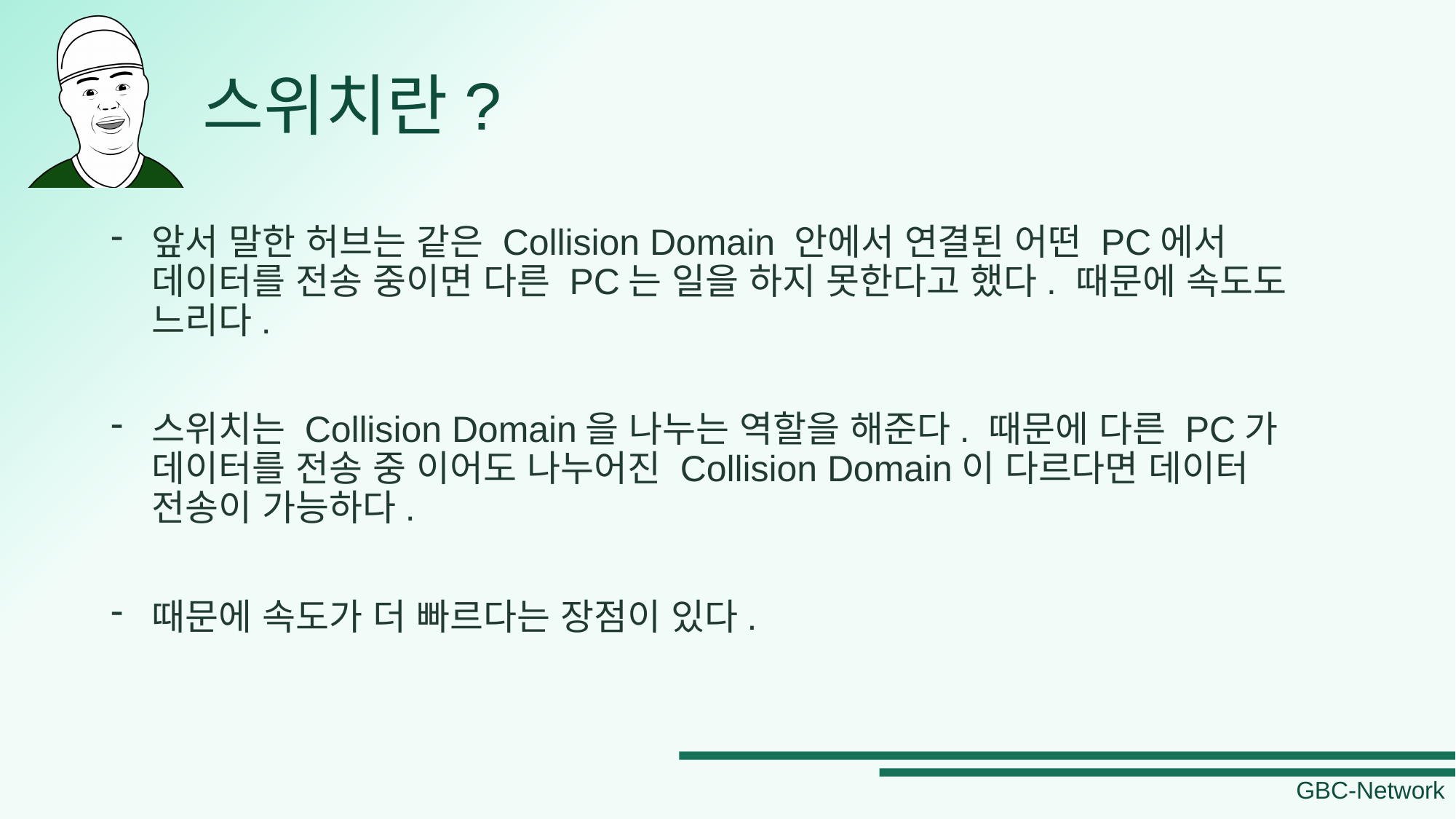

# 스위치란?
앞서 말한 허브는 같은 Collision Domain 안에서 연결된 어떤 PC에서 데이터를 전송 중이면 다른 PC는 일을 하지 못한다고 했다. 때문에 속도도 느리다.

스위치는 Collision Domain을 나누는 역할을 해준다. 때문에 다른 PC가 데이터를 전송 중 이어도 나누어진 Collision Domain이 다르다면 데이터 전송이 가능하다.

때문에 속도가 더 빠르다는 장점이 있다.